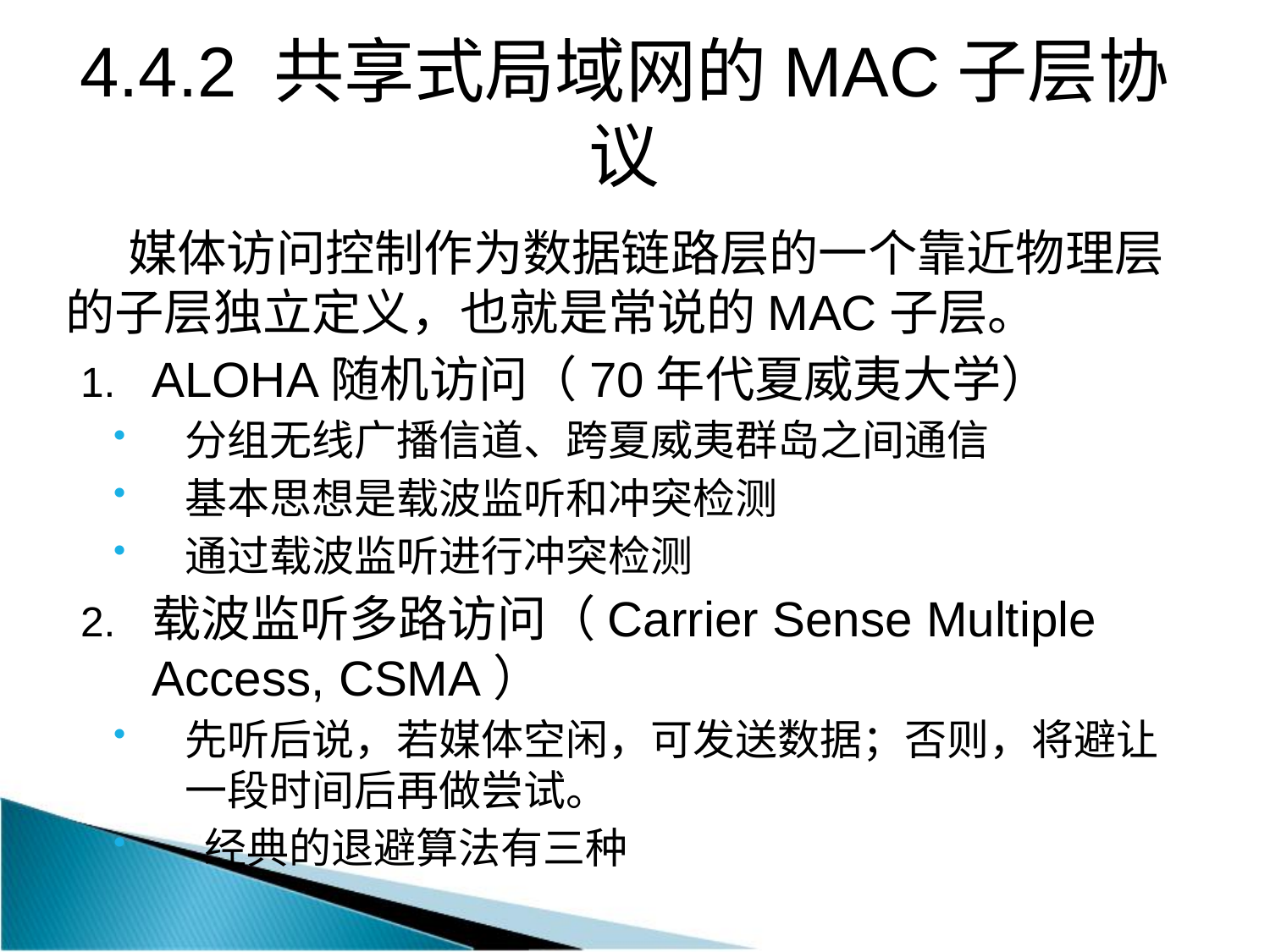

# 4.4.2 共享式局域网的MAC子层协议
媒体访问控制作为数据链路层的一个靠近物理层的子层独立定义，也就是常说的MAC子层。
ALOHA随机访问（70年代夏威夷大学）
分组无线广播信道、跨夏威夷群岛之间通信
基本思想是载波监听和冲突检测
通过载波监听进行冲突检测
载波监听多路访问（Carrier Sense Multiple Access, CSMA）
先听后说，若媒体空闲，可发送数据；否则，将避让一段时间后再做尝试。
 经典的退避算法有三种